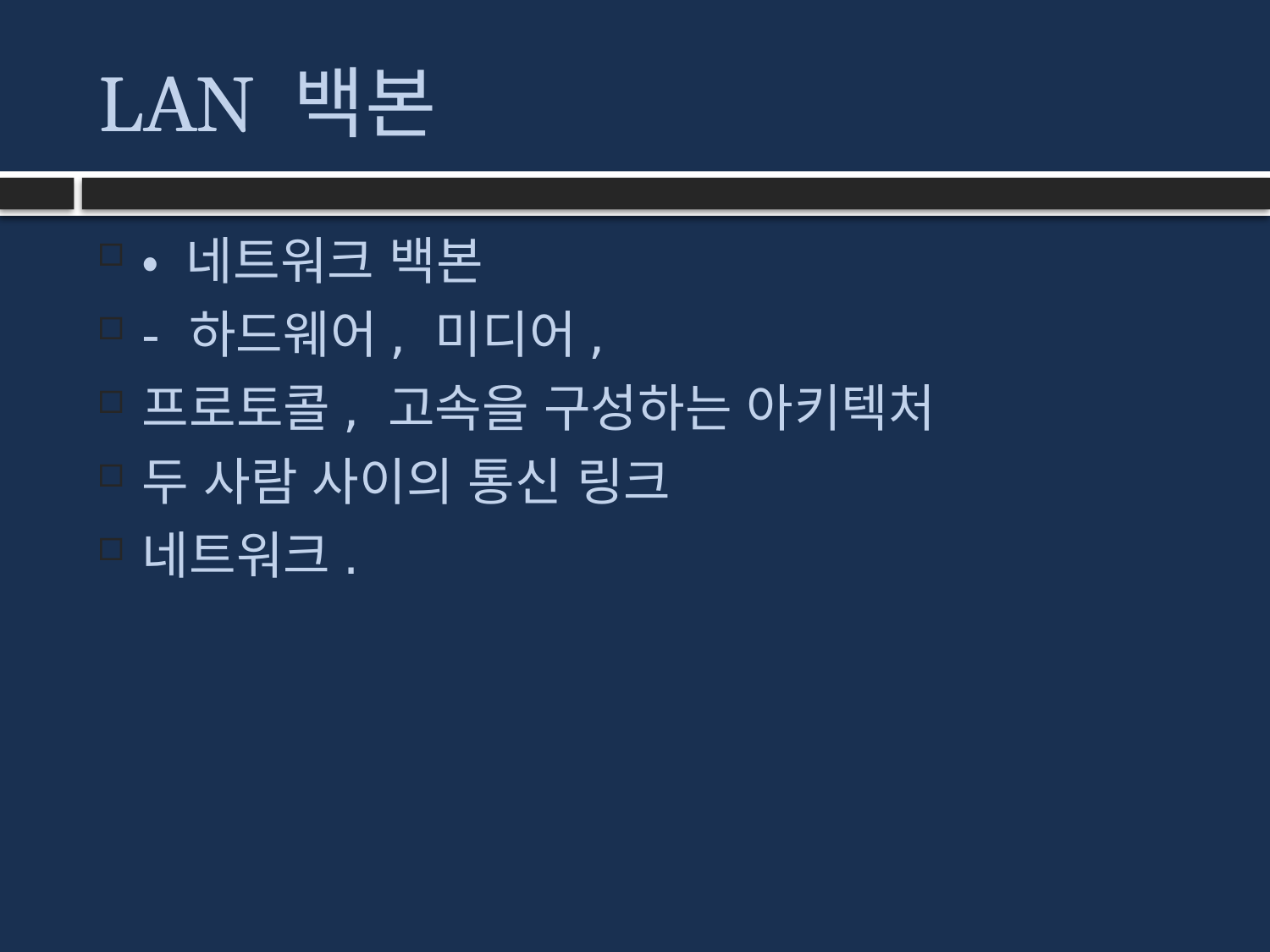

# LAN 백본
• 네트워크 백본
- 하드웨어, 미디어,
프로토콜, 고속을 구성하는 아키텍처
두 사람 사이의 통신 링크
네트워크.